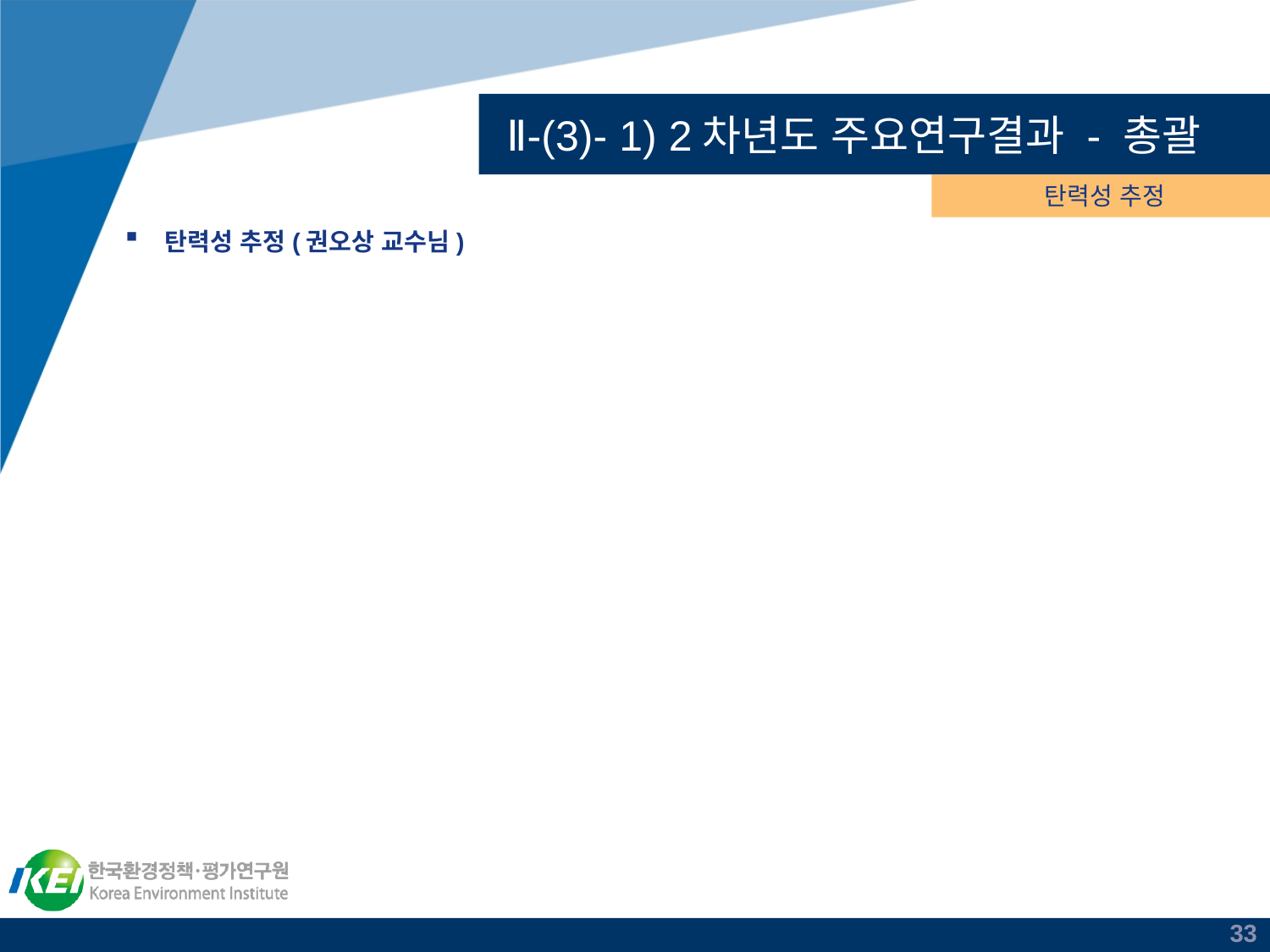

# Ⅱ-(3)- 1) 2차년도 주요연구결과 - 총괄
탄력성 추정
탄력성 추정(권오상 교수님)
33